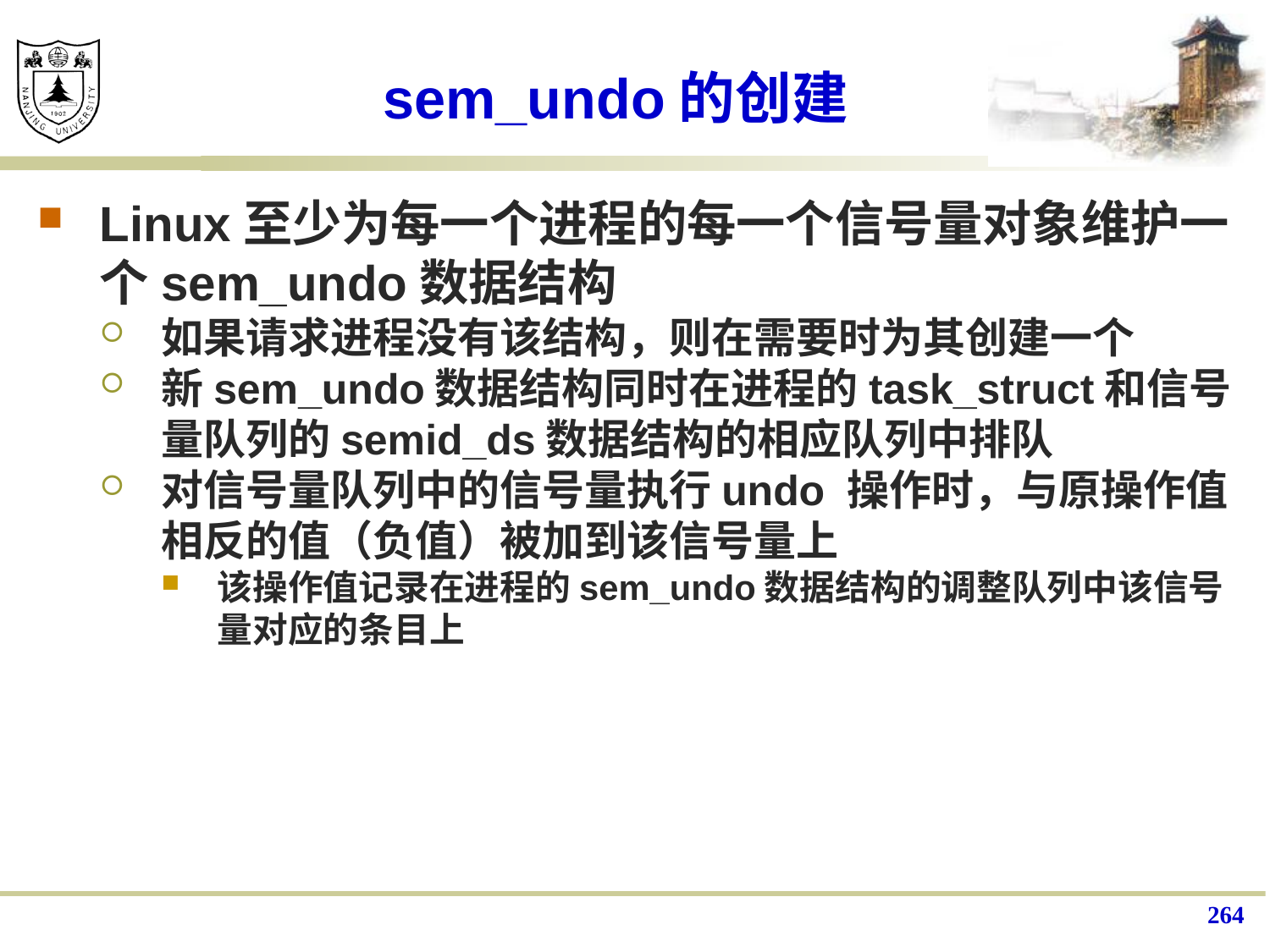

# sem_undo的创建
Linux至少为每一个进程的每一个信号量对象维护一个sem_undo数据结构
如果请求进程没有该结构，则在需要时为其创建一个
新sem_undo数据结构同时在进程的task_struct和信号量队列的semid_ds数据结构的相应队列中排队
对信号量队列中的信号量执行undo 操作时，与原操作值相反的值（负值）被加到该信号量上
该操作值记录在进程的sem_undo数据结构的调整队列中该信号量对应的条目上
264